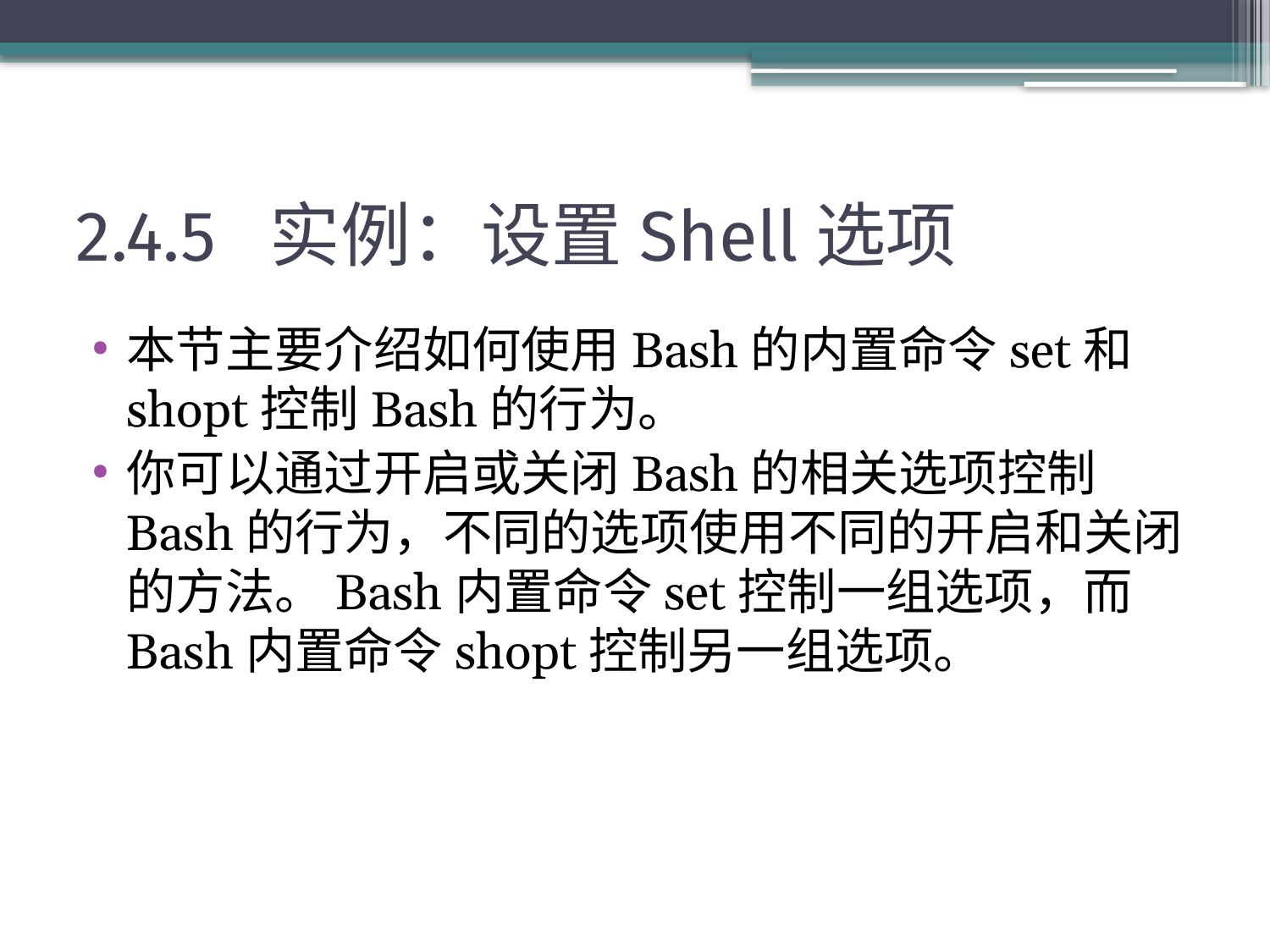

# 2.4.5  实例：设置Shell选项
本节主要介绍如何使用Bash的内置命令set和shopt控制Bash的行为。
你可以通过开启或关闭Bash的相关选项控制Bash的行为，不同的选项使用不同的开启和关闭的方法。Bash内置命令set控制一组选项，而Bash内置命令shopt控制另一组选项。